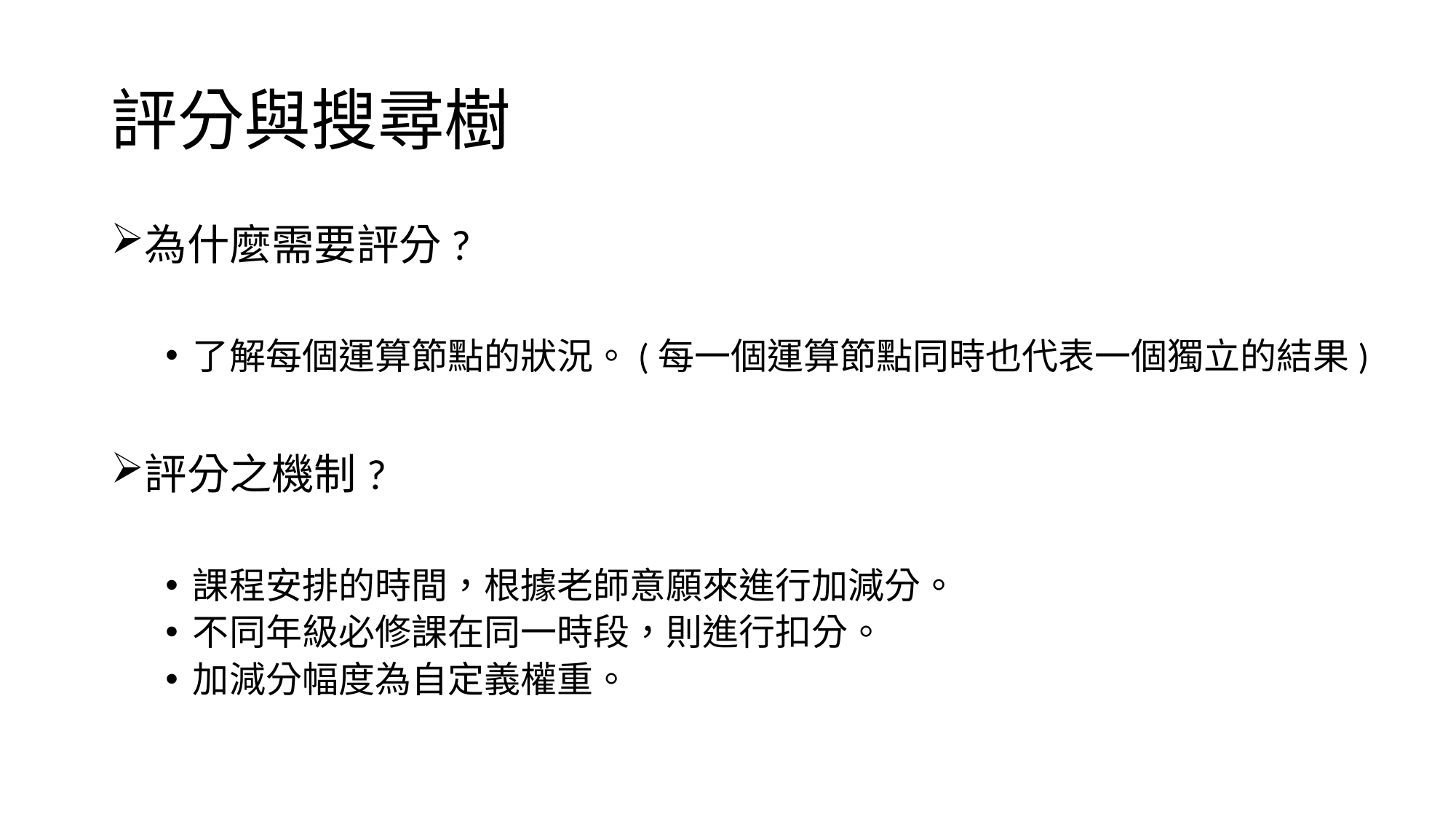

# 評分與搜尋樹
為什麼需要評分?

了解每個運算節點的狀況。(每一個運算節點同時也代表一個獨立的結果)

評分之機制?

課程安排的時間，根據老師意願來進行加減分。
不同年級必修課在同一時段，則進行扣分。
加減分幅度為自定義權重。